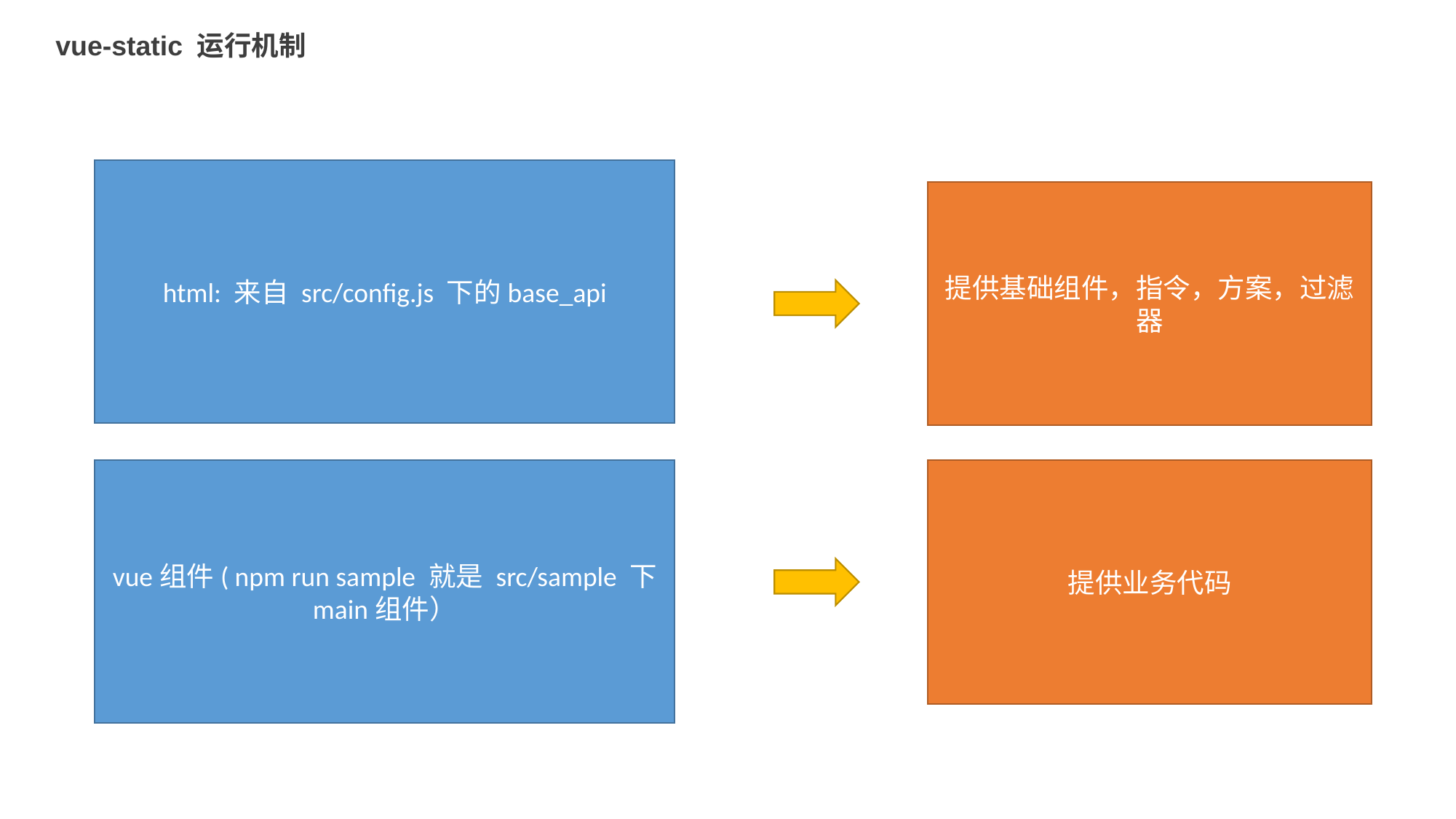

vue-static 运行机制
html: 来自 src/config.js 下的base_api
提供基础组件，指令，方案，过滤器

vue组件( npm run sample 就是 src/sample 下 main组件）
提供业务代码